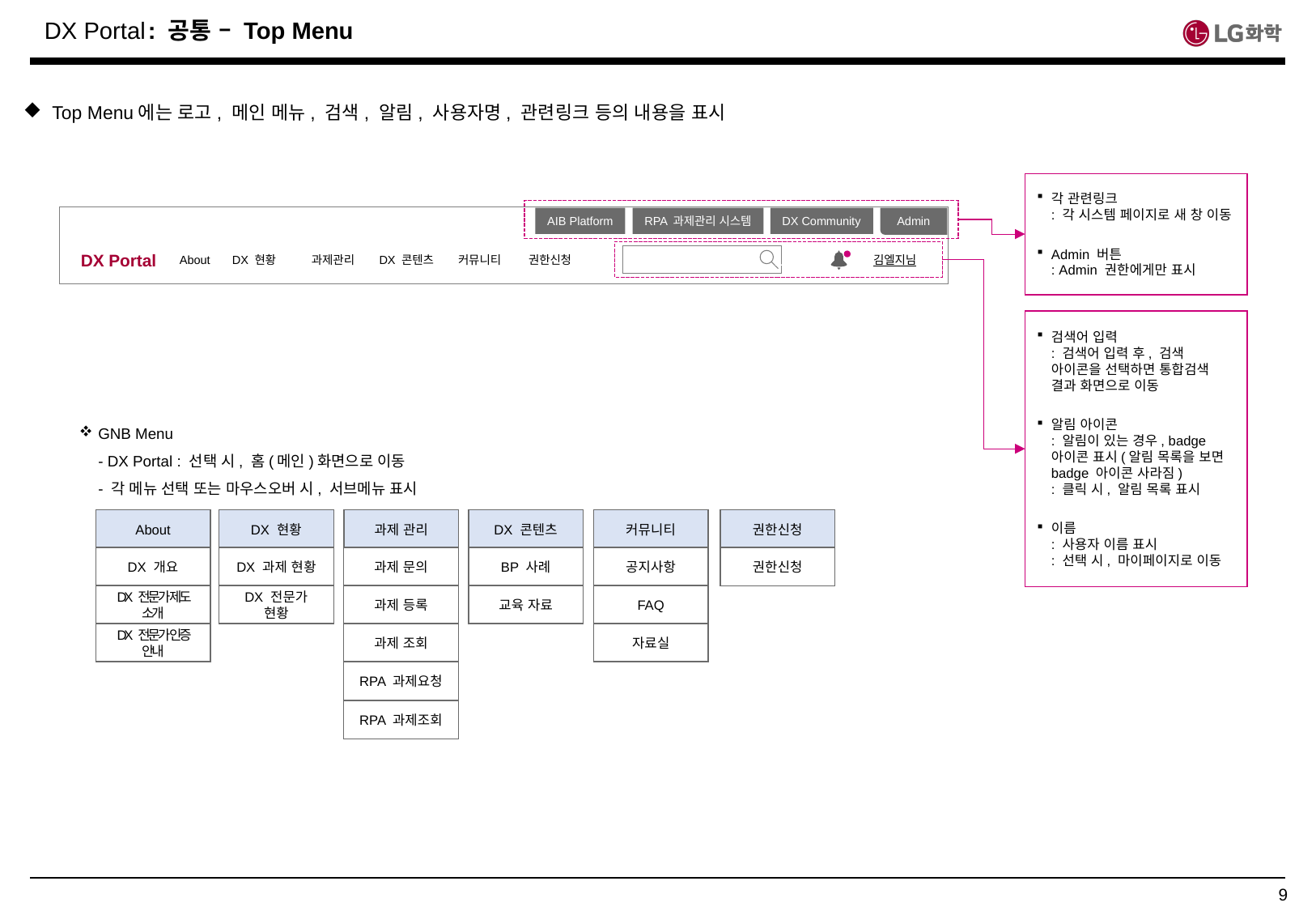

: 공통 – Top Menu
Top Menu에는 로고, 메인 메뉴, 검색, 알림, 사용자명, 관련링크 등의 내용을 표시
각 관련링크
: 각 시스템 페이지로 새 창 이동

Admin 버튼
: Admin 권한에게만 표시

Admin
DX Portal

About
DX 현황
과제관리
DX 콘텐츠
커뮤니티
권한신청
김엘지님

AIB Platform
RPA 과제관리 시스템
DX Community
1
검색어 입력
: 검색어 입력 후, 검색 아이콘을 선택하면 통합검색 결과 화면으로 이동

알림 아이콘
: 알림이 있는 경우, badge 아이콘 표시(알림 목록을 보면 badge 아이콘 사라짐)
: 클릭 시, 알림 목록 표시

이름
: 사용자 이름 표시
: 선택 시, 마이페이지로 이동
GNB Menu
- DX Portal : 선택 시, 홈(메인)화면으로 이동
- 각 메뉴 선택 또는 마우스오버 시, 서브메뉴 표시
About
DX 현황
과제 관리
DX 콘텐츠
커뮤니티
권한신청
DX 개요
DX 과제 현황
과제 문의
BP 사례
공지사항
권한신청
DX 전문가 제도 소개
DX 전문가 현황
과제 등록
교육 자료
FAQ
DX 전문가 인증 안내
과제 조회
자료실
RPA 과제요청
RPA 과제조회